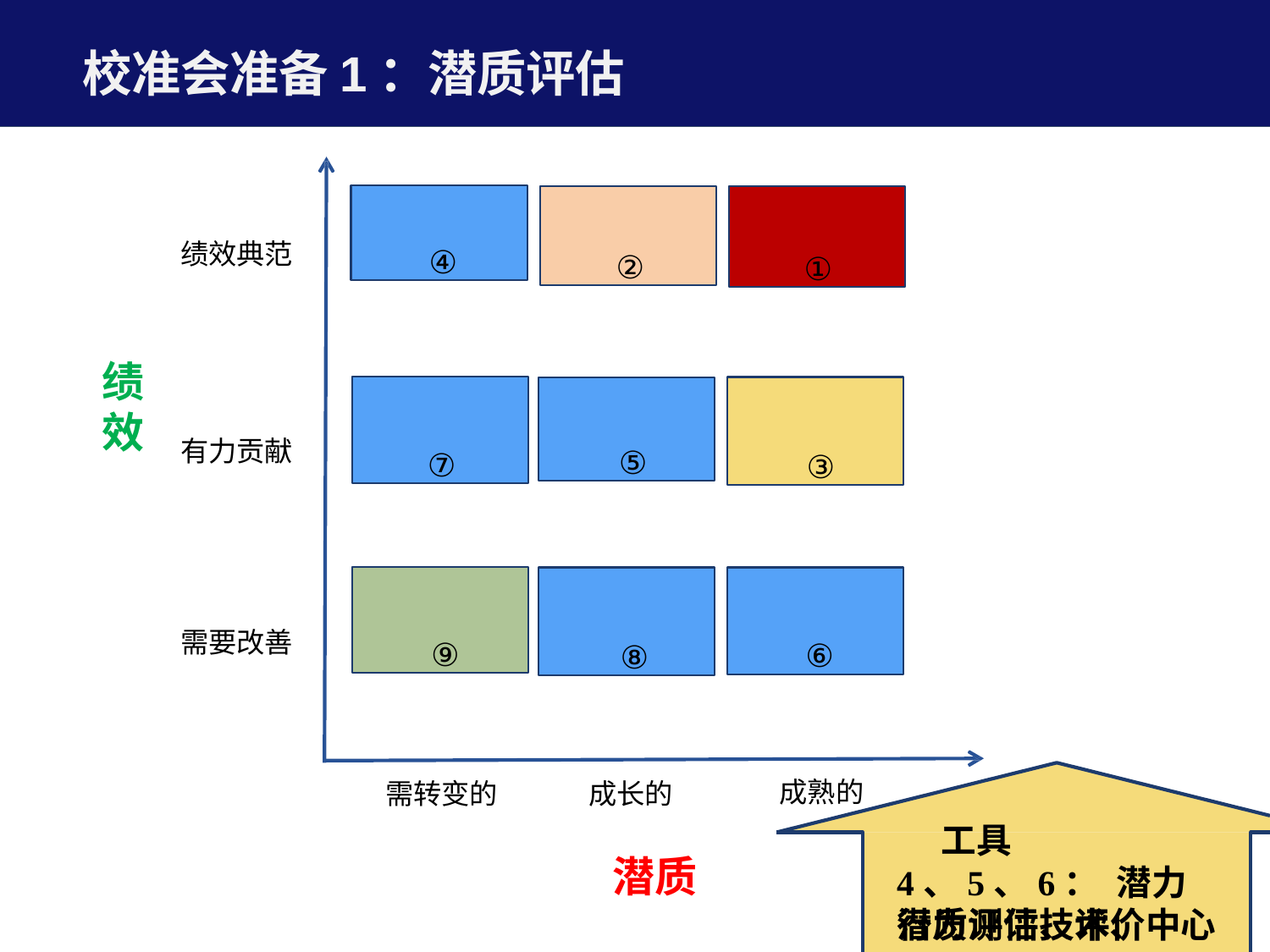

# 校准会准备1：潜质评估

④

②

①
绩效典范
绩
效

⑦

⑤

③
有力贡献

⑨

⑧

⑥
需要改善

成熟的
需转变的
成长的
工具4、5、6：  潜力行为评估技术、

潜质

潜质测评、评价中心